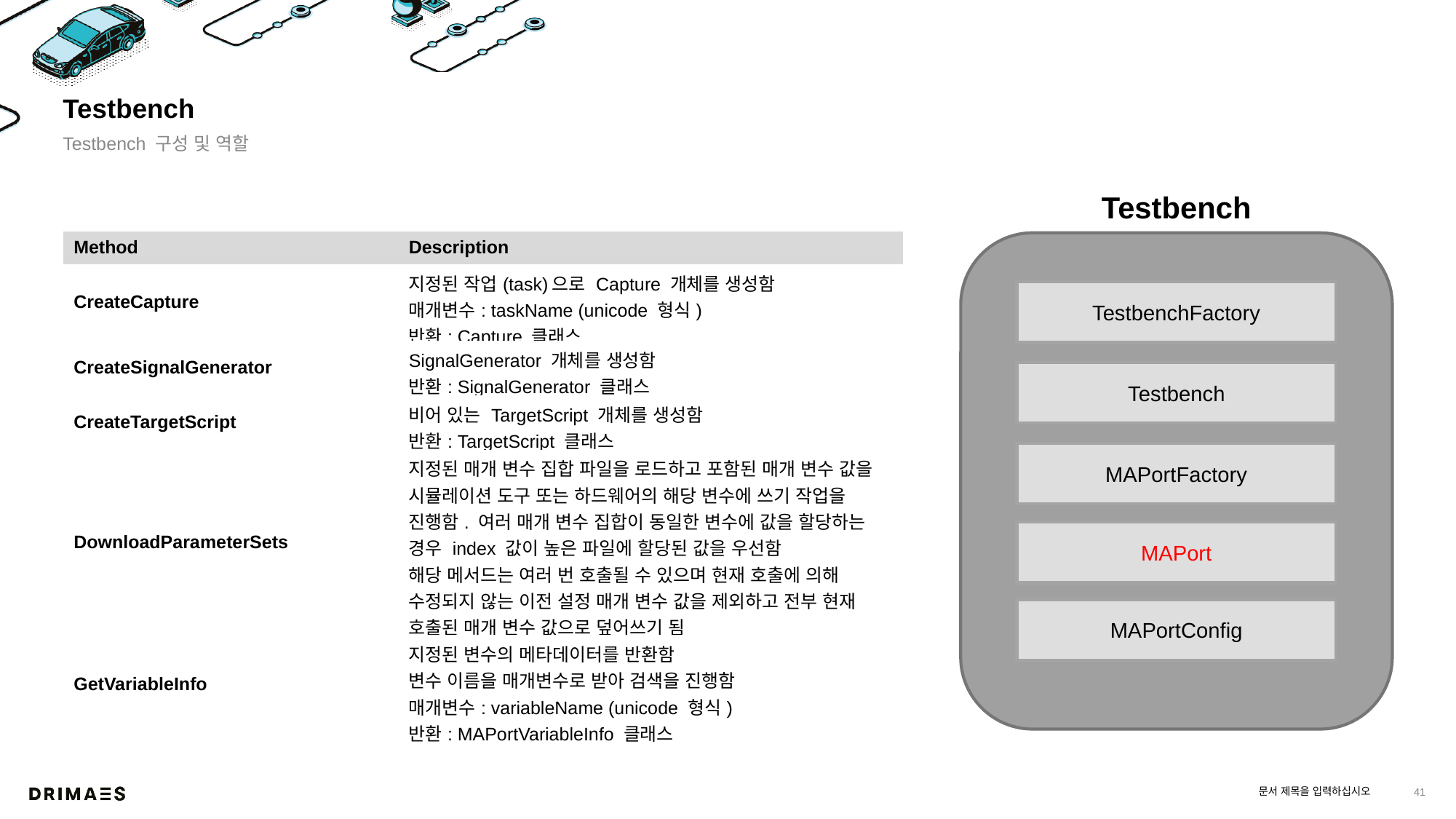

# Testbench
Testbench 구성 및 역할
Testbench
| Method | Description |
| --- | --- |
| CreateCapture | 지정된 작업(task)으로 Capture 개체를 생성함 매개변수: taskName (unicode 형식) 반환: Capture 클래스 |
| CreateSignalGenerator | SignalGenerator 개체를 생성함 반환: SignalGenerator 클래스 |
| CreateTargetScript | 비어 있는 TargetScript 개체를 생성함 반환: TargetScript 클래스 |
| DownloadParameterSets | 지정된 매개 변수 집합 파일을 로드하고 포함된 매개 변수 값을 시뮬레이션 도구 또는 하드웨어의 해당 변수에 쓰기 작업을 진행함. 여러 매개 변수 집합이 동일한 변수에 값을 할당하는 경우 index 값이 높은 파일에 할당된 값을 우선함 해당 메서드는 여러 번 호출될 수 있으며 현재 호출에 의해 수정되지 않는 이전 설정 매개 변수 값을 제외하고 전부 현재 호출된 매개 변수 값으로 덮어쓰기 됨 매개변수: filepaths (unicode 형식) |
| GetVariableInfo | 지정된 변수의 메타데이터를 반환함 변수 이름을 매개변수로 받아 검색을 진행함 매개변수: variableName (unicode 형식) 반환: MAPortVariableInfo 클래스 |

TestbenchFactory
Testbench
MAPortFactory
MAPort
MAPortConfig
문서 제목을 입력하십시오